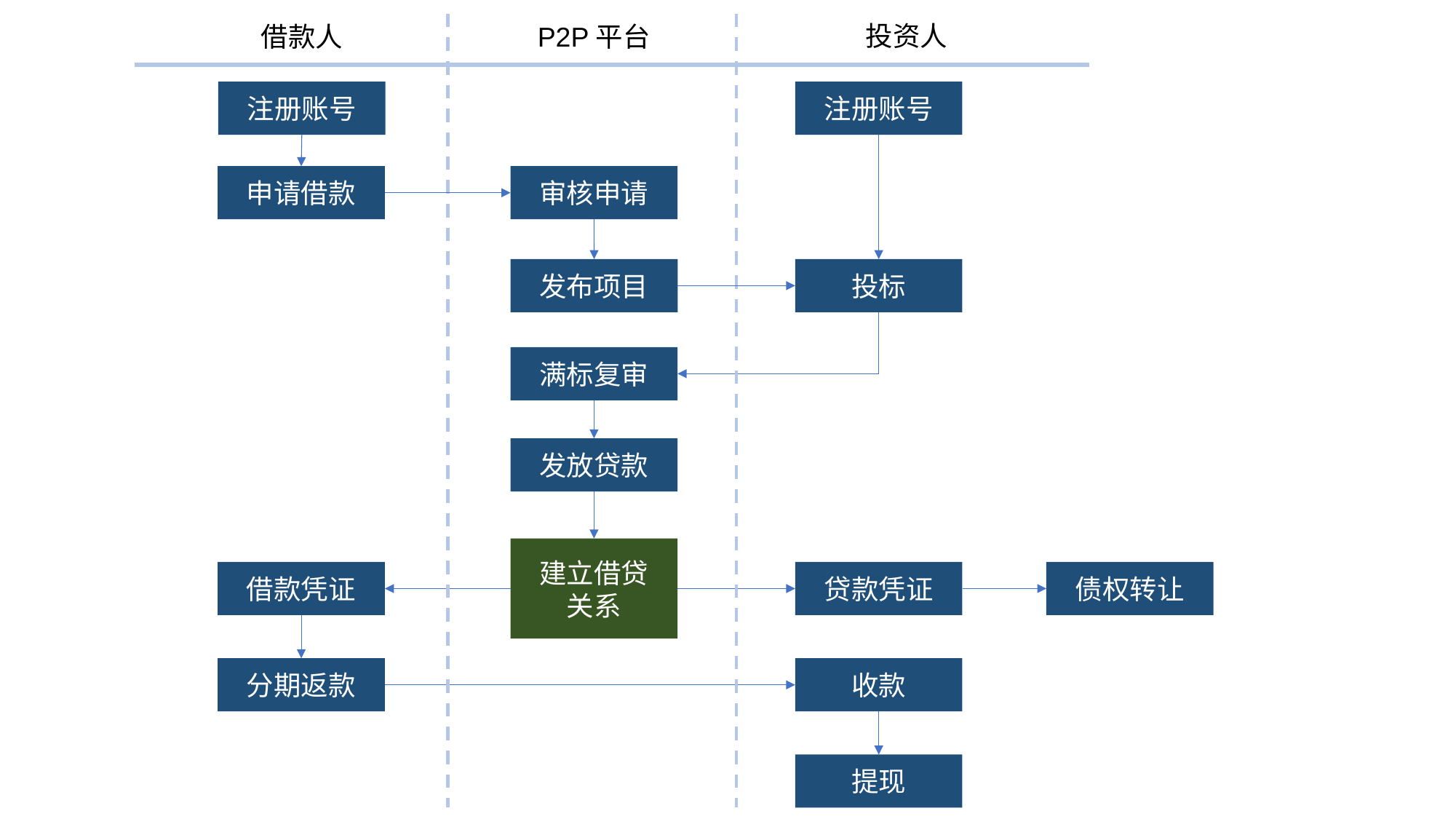

投资人
借款人
P2P平台
注册账号
注册账号
申请借款
审核申请
发布项目
投标
满标复审
发放贷款
建立借贷
关系
贷款凭证
债权转让
借款凭证
分期返款
收款
提现